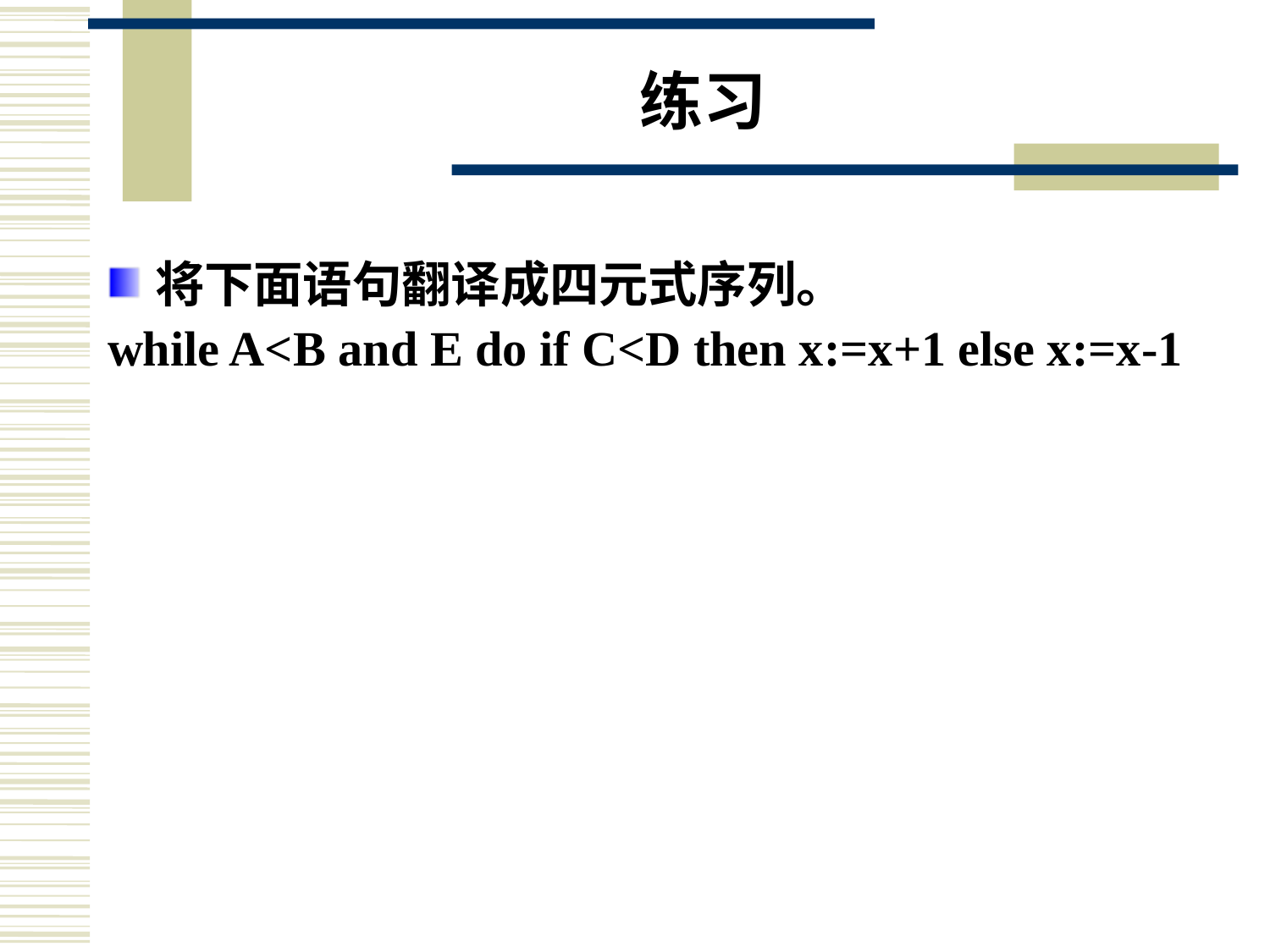

# 练习
将下面语句翻译成四元式序列。
while A<B and E do if C<D then x:=x+1 else x:=x-1